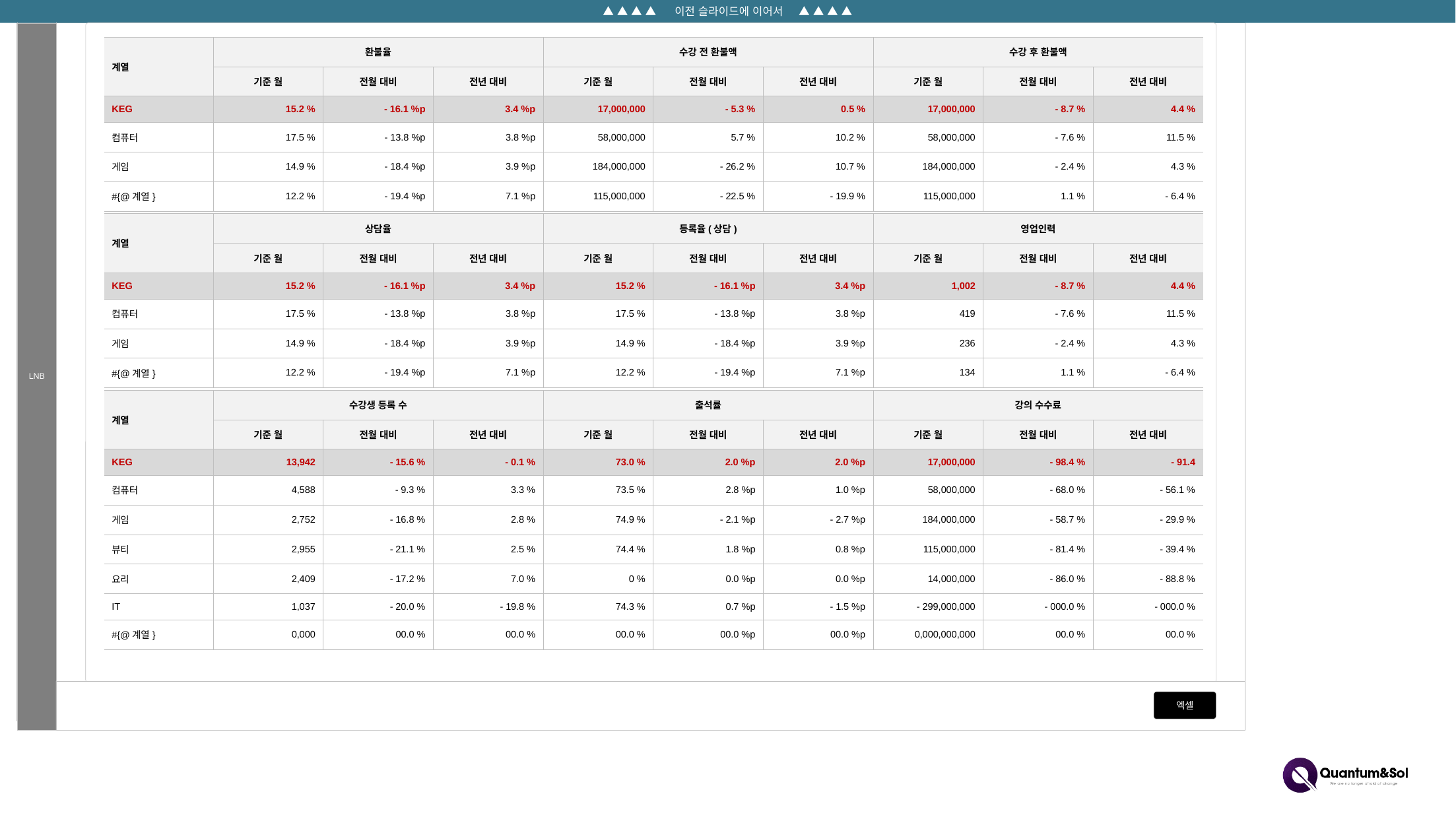

▲ ▲ ▲ ▲     이전 슬라이드에 이어서     ▲ ▲ ▲ ▲

| LNB |
| --- |
| 계열 | 환불율 |  |  | 수강 전 환불액 |  |  | 수강 후 환불액 |  |  |
| --- | --- | --- | --- | --- | --- | --- | --- | --- | --- |
|  | 기준 월 | 전월 대비 | 전년 대비 | 기준 월 | 전월 대비 | 전년 대비 | 기준 월 | 전월 대비 | 전년 대비 |
| KEG | 15.2 % | - 16.1 %p | 3.4 %p | 17,000,000 | - 5.3 % | 0.5 % | 17,000,000 | - 8.7 % | 4.4 % |
| 컴퓨터 | 17.5 % | - 13.8 %p | 3.8 %p | 58,000,000 | 5.7 % | 10.2 % | 58,000,000 | - 7.6 % | 11.5 % |
| 게임 | 14.9 % | - 18.4 %p | 3.9 %p | 184,000,000 | - 26.2 % | 10.7 % | 184,000,000 | - 2.4 % | 4.3 % |
| #{@계열} | 12.2 % | - 19.4 %p | 7.1 %p | 115,000,000 | - 22.5 % | - 19.9 % | 115,000,000 | 1.1 % | - 6.4 % |
| 계열 | 상담율 |  |  | 등록율(상담) |  |  | 영업인력 |  |  |
| --- | --- | --- | --- | --- | --- | --- | --- | --- | --- |
|  | 기준 월 | 전월 대비 | 전년 대비 | 기준 월 | 전월 대비 | 전년 대비 | 기준 월 | 전월 대비 | 전년 대비 |
| KEG | 15.2 % | - 16.1 %p | 3.4 %p | 15.2 % | - 16.1 %p | 3.4 %p | 1,002 | - 8.7 % | 4.4 % |
| 컴퓨터 | 17.5 % | - 13.8 %p | 3.8 %p | 17.5 % | - 13.8 %p | 3.8 %p | 419 | - 7.6 % | 11.5 % |
| 게임 | 14.9 % | - 18.4 %p | 3.9 %p | 14.9 % | - 18.4 %p | 3.9 %p | 236 | - 2.4 % | 4.3 % |
| #{@계열} | 12.2 % | - 19.4 %p | 7.1 %p | 12.2 % | - 19.4 %p | 7.1 %p | 134 | 1.1 % | - 6.4 % |
| 계열 | 수강생 등록 수 |  |  | 출석률 |  |  | 강의 수수료 |  |  |
| --- | --- | --- | --- | --- | --- | --- | --- | --- | --- |
|  | 기준 월 | 전월 대비 | 전년 대비 | 기준 월 | 전월 대비 | 전년 대비 | 기준 월 | 전월 대비 | 전년 대비 |
| KEG | 13,942 | - 15.6 % | - 0.1 % | 73.0 % | 2.0 %p | 2.0 %p | 17,000,000 | - 98.4 % | - 91.4 |
| 컴퓨터 | 4,588 | - 9.3 % | 3.3 % | 73.5 % | 2.8 %p | 1.0 %p | 58,000,000 | - 68.0 % | - 56.1 % |
| 게임 | 2,752 | - 16.8 % | 2.8 % | 74.9 % | - 2.1 %p | - 2.7 %p | 184,000,000 | - 58.7 % | - 29.9 % |
| 뷰티 | 2,955 | - 21.1 % | 2.5 % | 74.4 % | 1.8 %p | 0.8 %p | 115,000,000 | - 81.4 % | - 39.4 % |
| 요리 | 2,409 | - 17.2 % | 7.0 % | 0 % | 0.0 %p | 0.0 %p | 14,000,000 | - 86.0 % | - 88.8 % |
| IT | 1,037 | - 20.0 % | - 19.8 % | 74.3 % | 0.7 %p | - 1.5 %p | - 299,000,000 | - 000.0 % | - 000.0 % |
| #{@계열} | 0,000 | 00.0 % | 00.0 % | 00.0 % | 00.0 %p | 00.0 %p | 0,000,000,000 | 00.0 % | 00.0 % |

엑셀